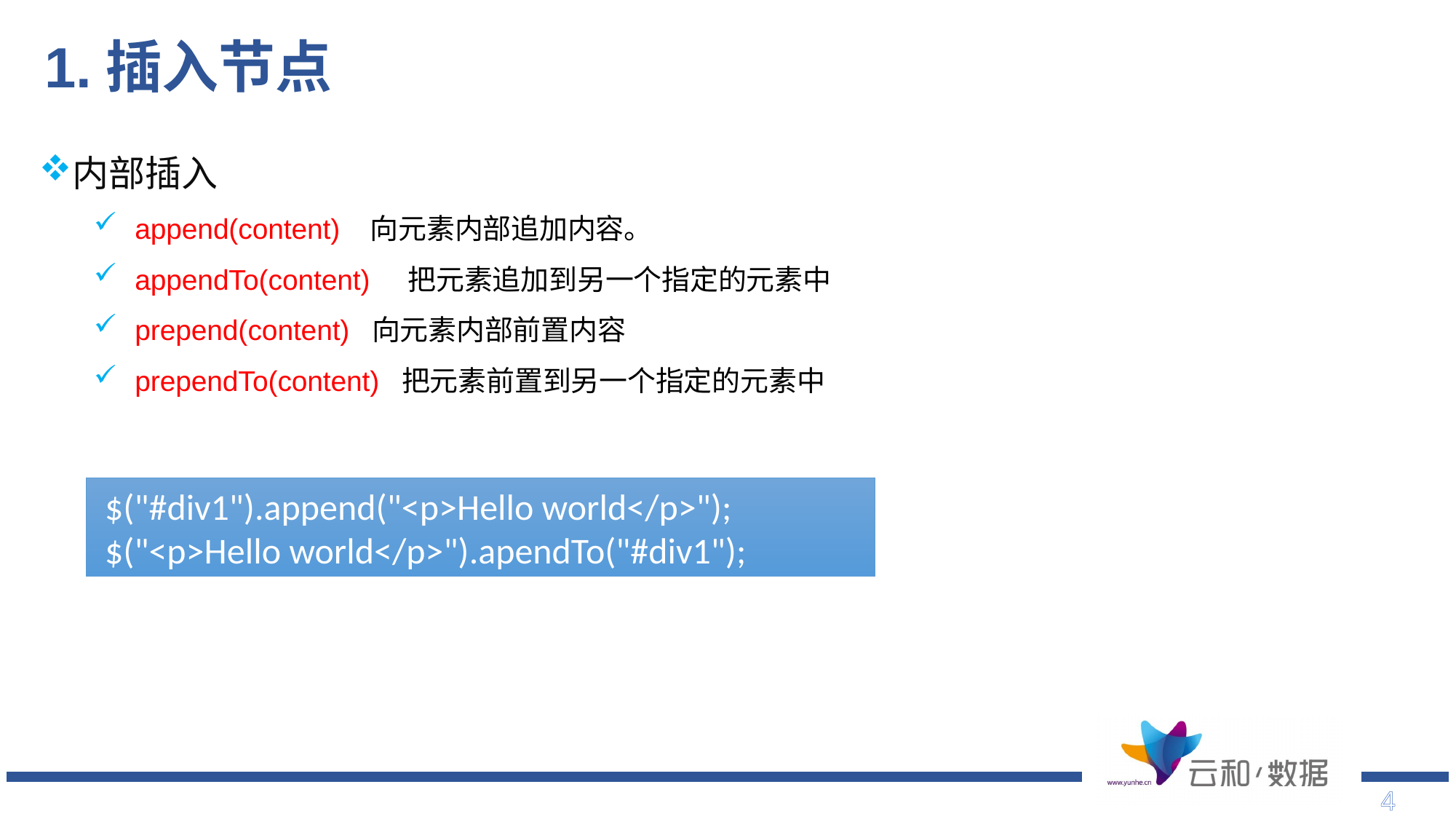

1.插入节点
内部插入
append(content)   向元素内部追加内容。
appendTo(content)    把元素追加到另一个指定的元素中
prepend(content)  向元素内部前置内容
prependTo(content)  把元素前置到另一个指定的元素中

 $("#div1").append("<p>Hello world</p>");
 $("<p>Hello world</p>").apendTo("#div1");